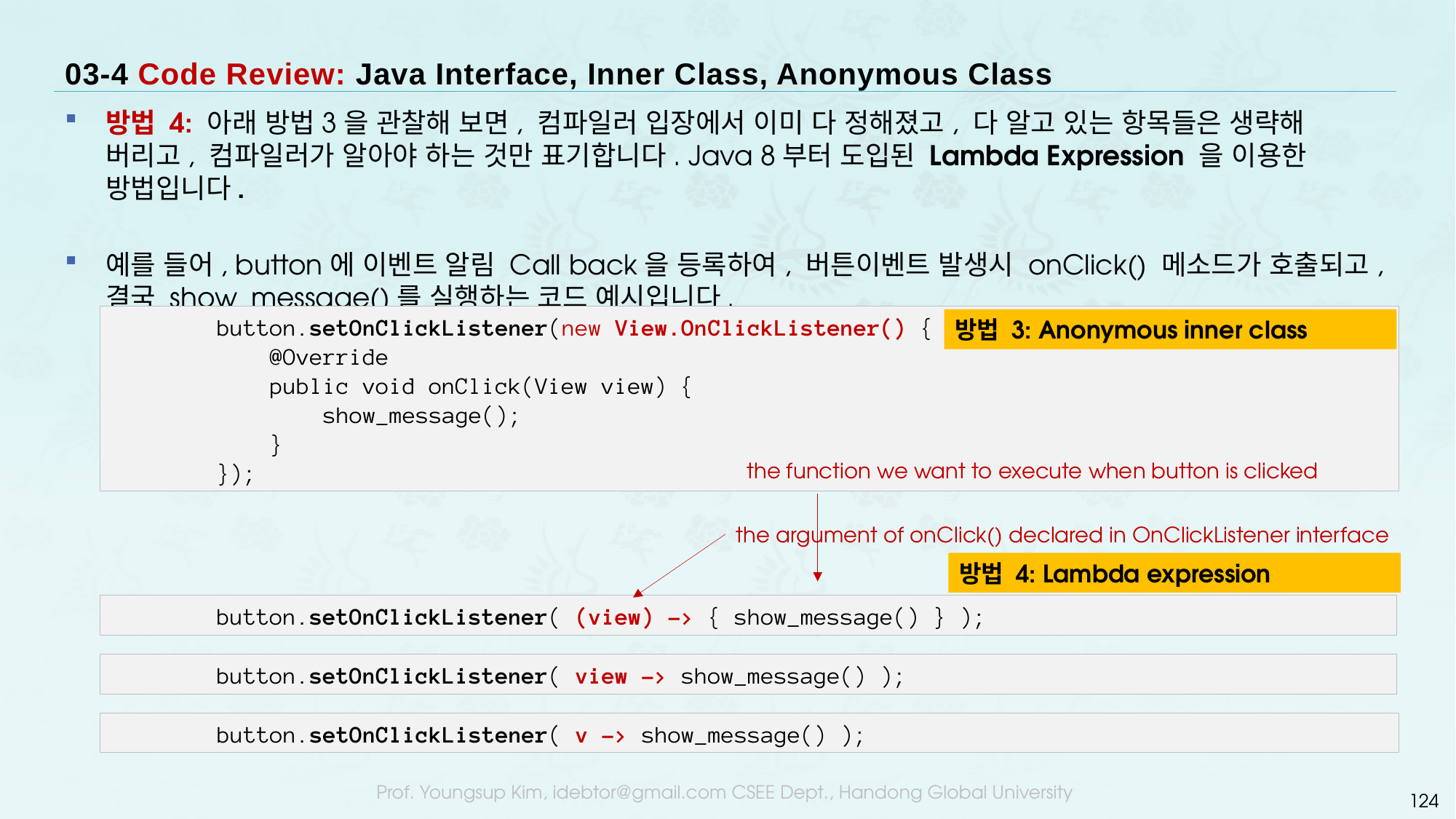

# 03-4 Code Review: Java Interface, Inner Class, Anonymous Class
방법 4: 아래 방법3을 관찰해 보면, 컴파일러 입장에서 이미 다 정해졌고, 다 알고 있는 항목들은 생략해 버리고, 컴파일러가 알아야 하는 것만 표기합니다. Java 8부터 도입된 Lambda Expression 을 이용한 방법입니다.

예를 들어, button에 이벤트 알림 Call back을 등록하여, 버튼이벤트 발생시 onClick() 메소드가 호출되고, 결국 show_message()를 실행하는 코드 예시입니다.

        button.setOnClickListener(new View.OnClickListener() {
            @Override
            public void onClick(View view) {
                show_message();
            }
        });
방법 3: Anonymous inner class
the function we want to execute when button is clicked
the argument of onClick() declared in OnClickListener interface
방법 4: Lambda expression
        button.setOnClickListener( (view) -> { show_message() } );
        button.setOnClickListener( view -> show_message() );
        button.setOnClickListener( v -> show_message() );
124